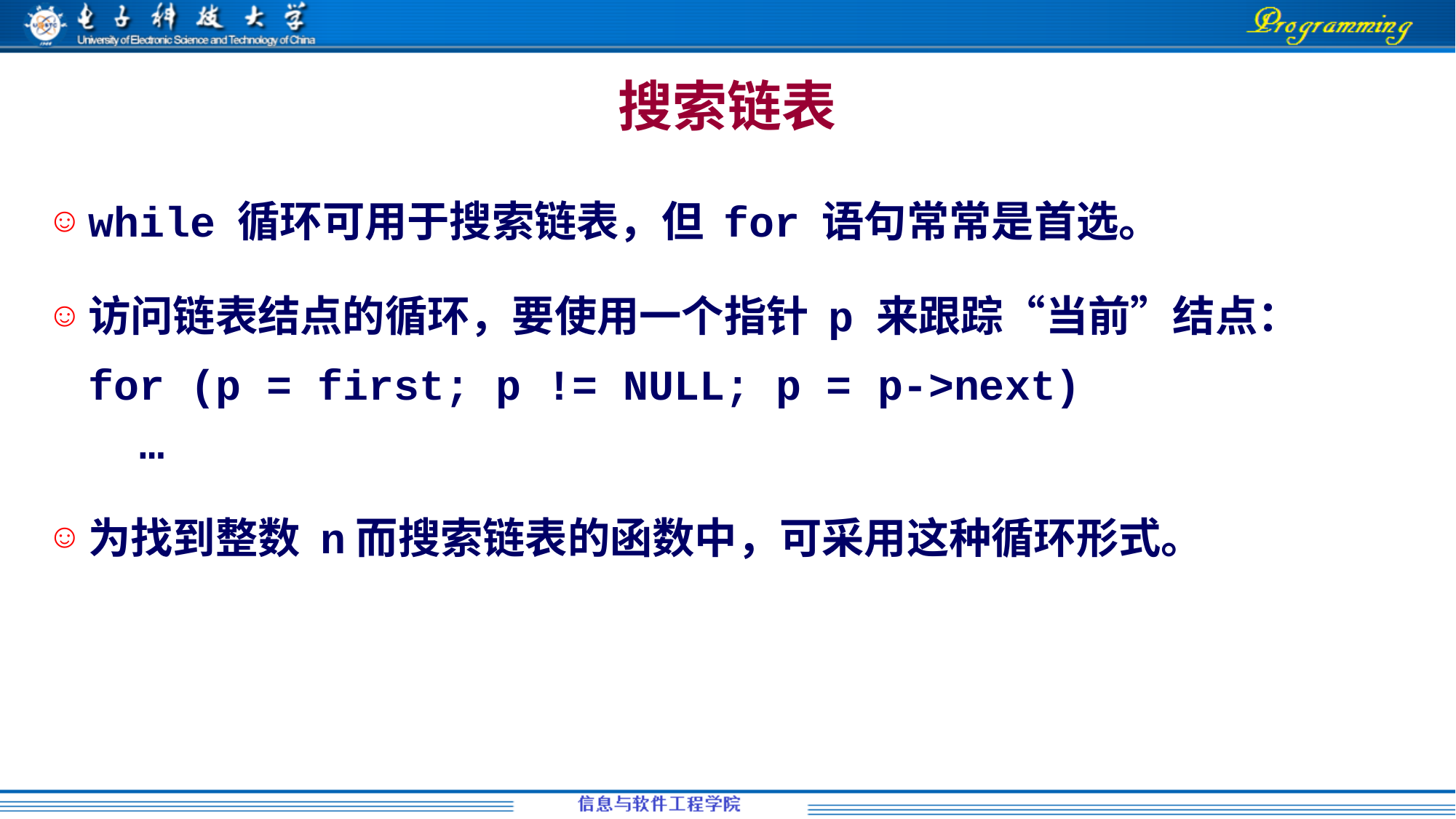

# 搜索链表
while 循环可用于搜索链表，但 for 语句常常是首选。
访问链表结点的循环，要使用一个指针 p 来跟踪“当前”结点：
	for (p = first; p != NULL; p = p->next)
	  …
为找到整数 n而搜索链表的函数中，可采用这种循环形式。